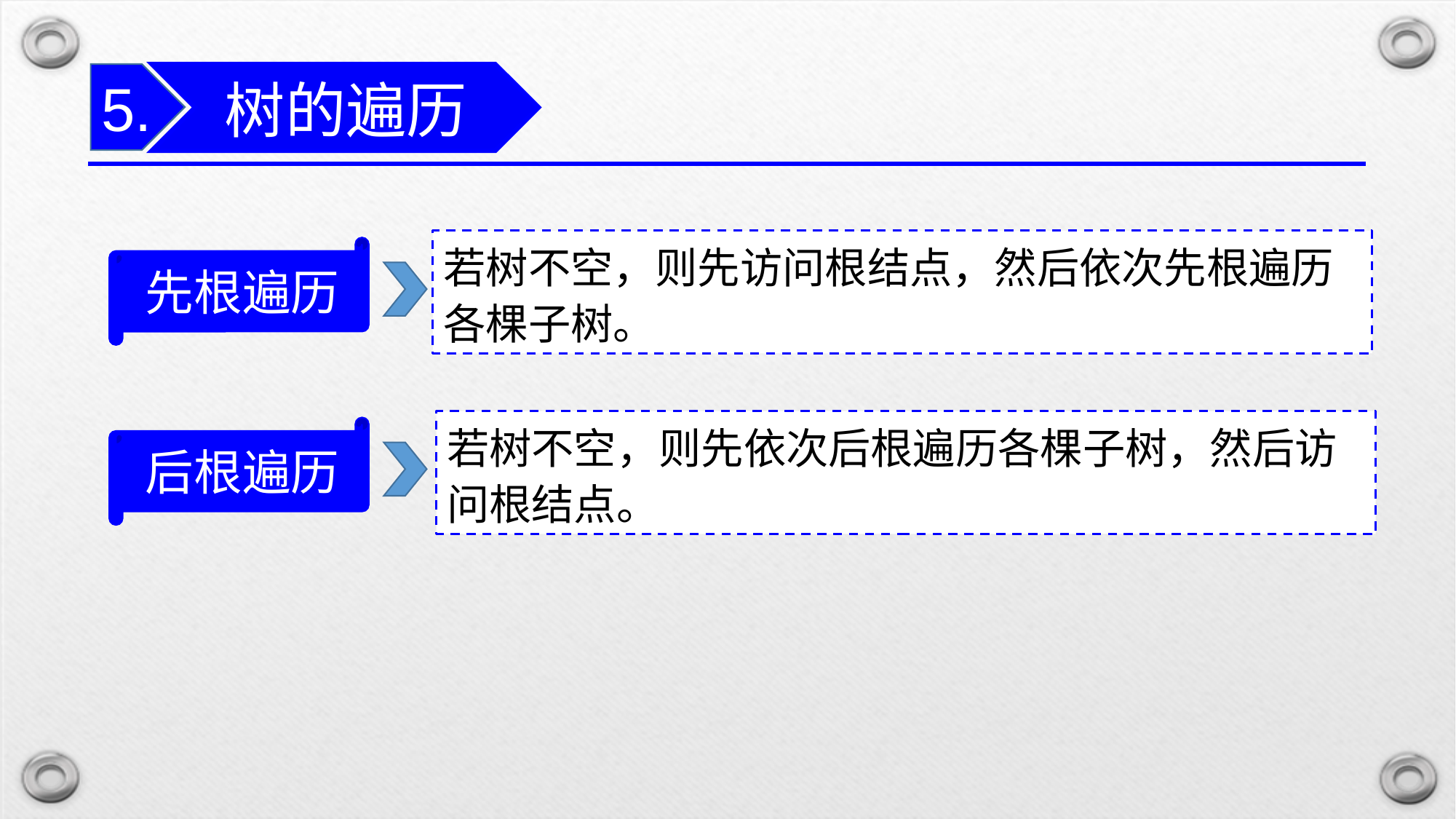

树的遍历

5.
若树不空，则先访问根结点，然后依次先根遍历各棵子树。
先根遍历

若树不空，则先依次后根遍历各棵子树，然后访问根结点。
后根遍历